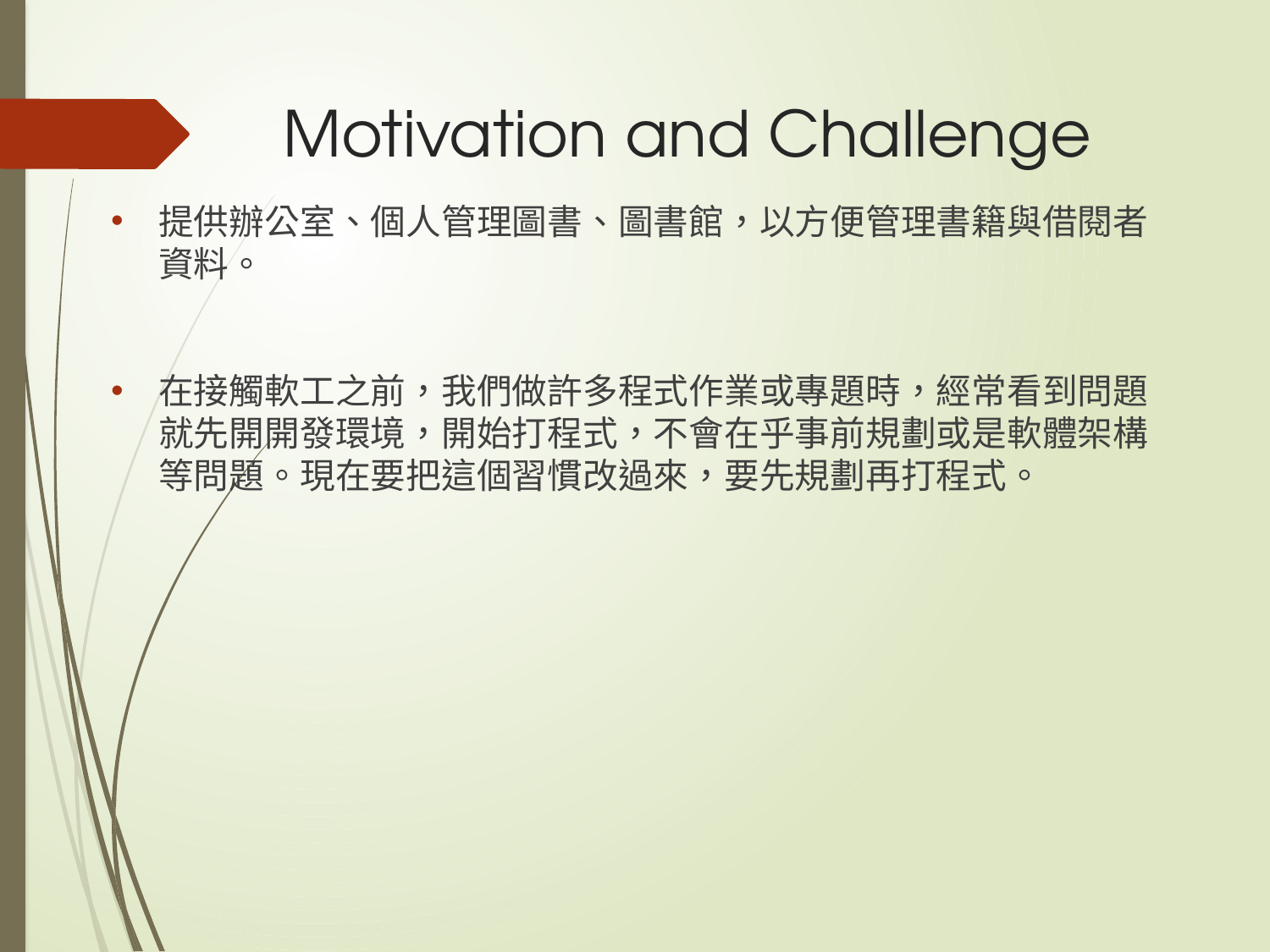

# Motivation and Challenge
提供辦公室、個人管理圖書、圖書館，以方便管理書籍與借閱者資料。

在接觸軟工之前，我們做許多程式作業或專題時，經常看到問題就先開開發環境，開始打程式，不會在乎事前規劃或是軟體架構等問題。現在要把這個習慣改過來，要先規劃再打程式。